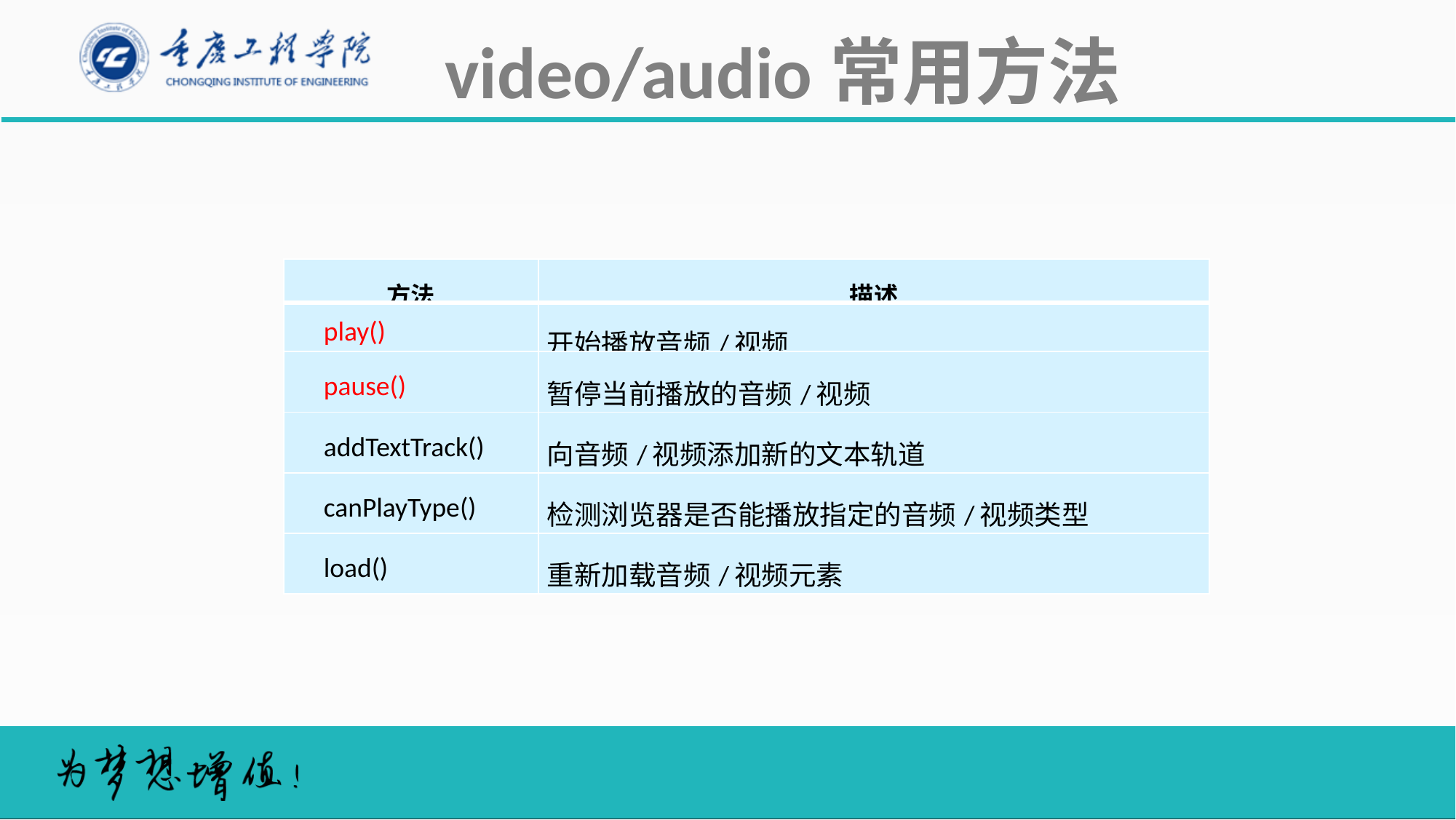

video/audio常用方法
| 方法 | 描述 |
| --- | --- |
| play() | 开始播放音频/视频 |
| pause() | 暂停当前播放的音频/视频 |
| addTextTrack() | 向音频/视频添加新的文本轨道 |
| canPlayType() | 检测浏览器是否能播放指定的音频/视频类型 |
| load() | 重新加载音频/视频元素 |